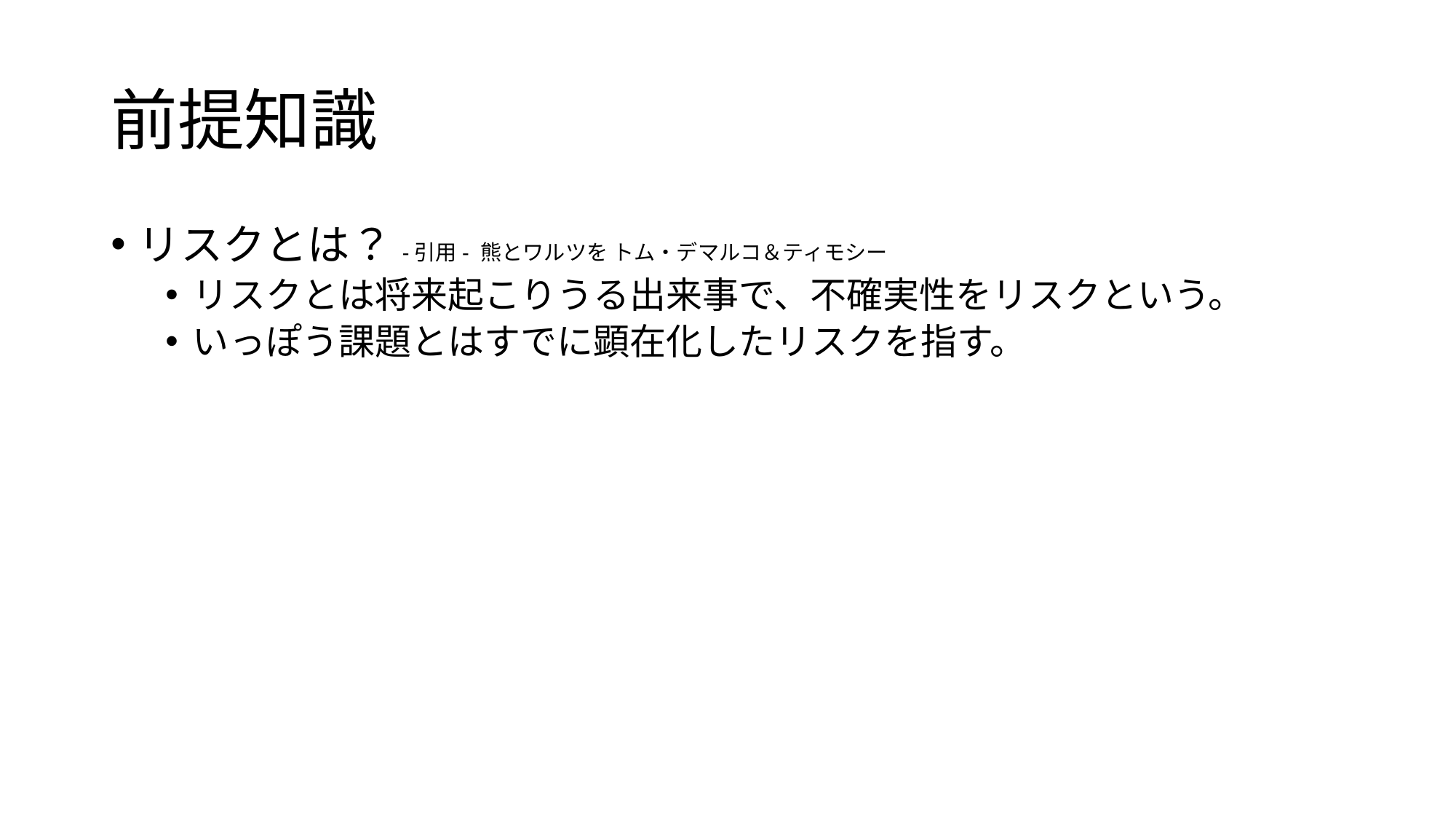

# 前提知識
リスクとは？ -引用- 熊とワルツを トム・デマルコ＆ティモシー
リスクとは将来起こりうる出来事で、不確実性をリスクという。
いっぽう課題とはすでに顕在化したリスクを指す。